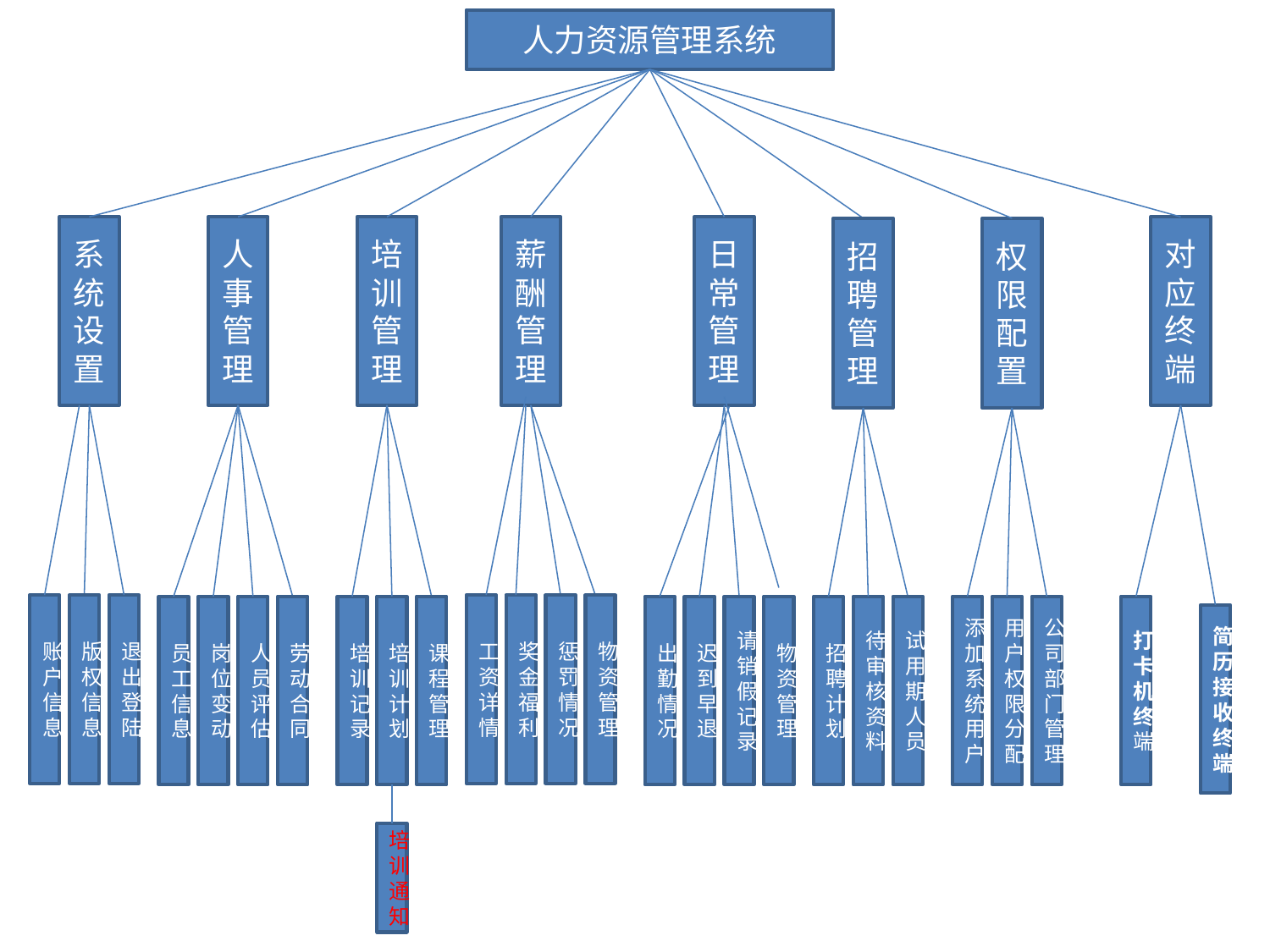

人力资源管理系统
系统设置
人事管理
培训管理
薪酬管理
日常管理
对应终端
招聘管理
权限配置
账户信息
版权信息
退出登陆
工资详情
奖金福利
惩罚情况
物资管理
培训记录
培训计划
课程管理
招聘计划
待审核资料
试用期人员
添加
系统用户
用户权限分配
公司部门管理
打卡机终端
员工信息
岗位变动
人员评估
劳动合同
出勤情况
迟到早退
请销假记录
物资管理
简历接收终端
培训通知